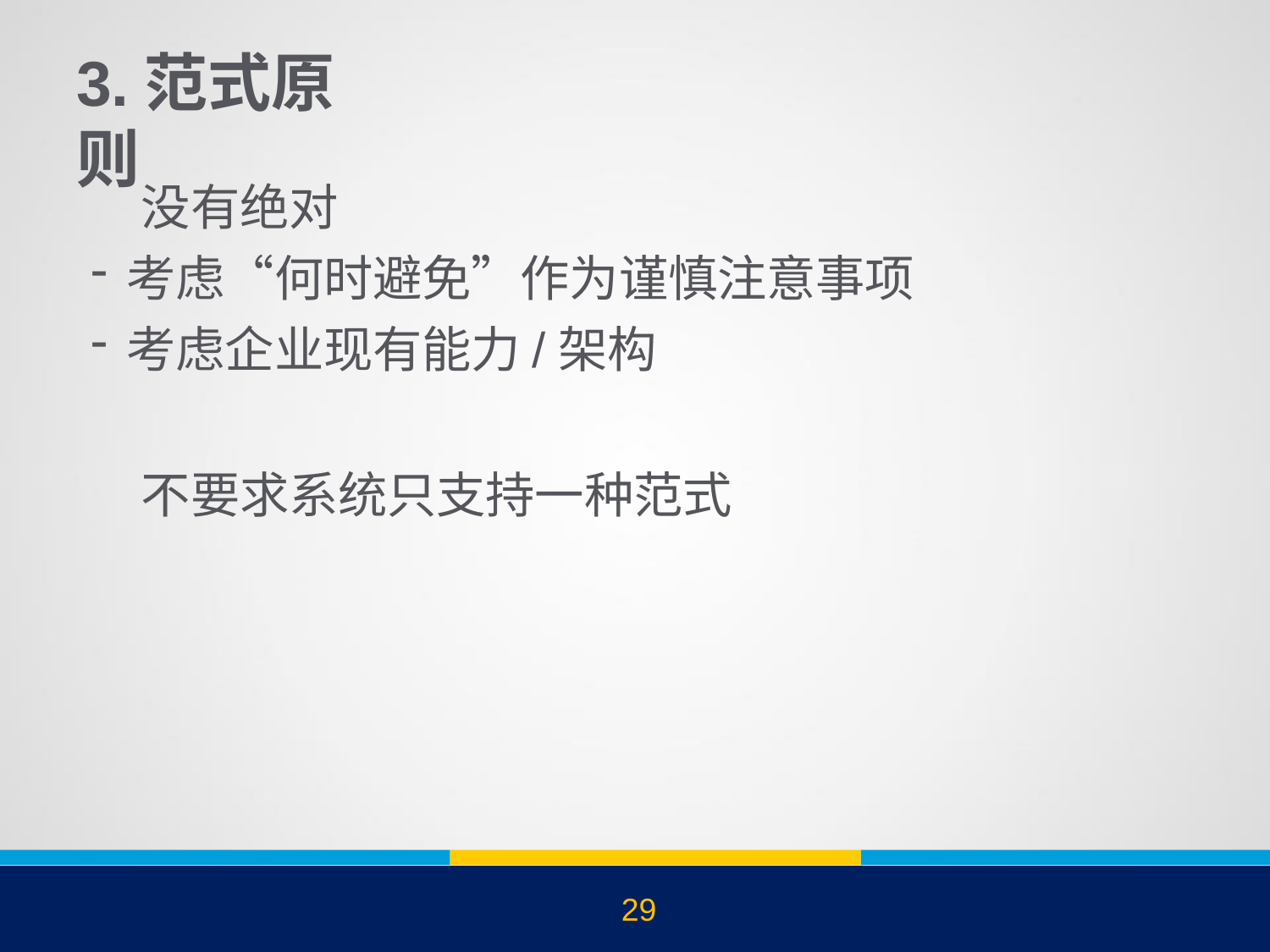

# 3.范式原则
	没有绝对
考虑“何时避免”作为谨慎注意事项
考虑企业现有能力/架构

	不要求系统只支持一种范式

29